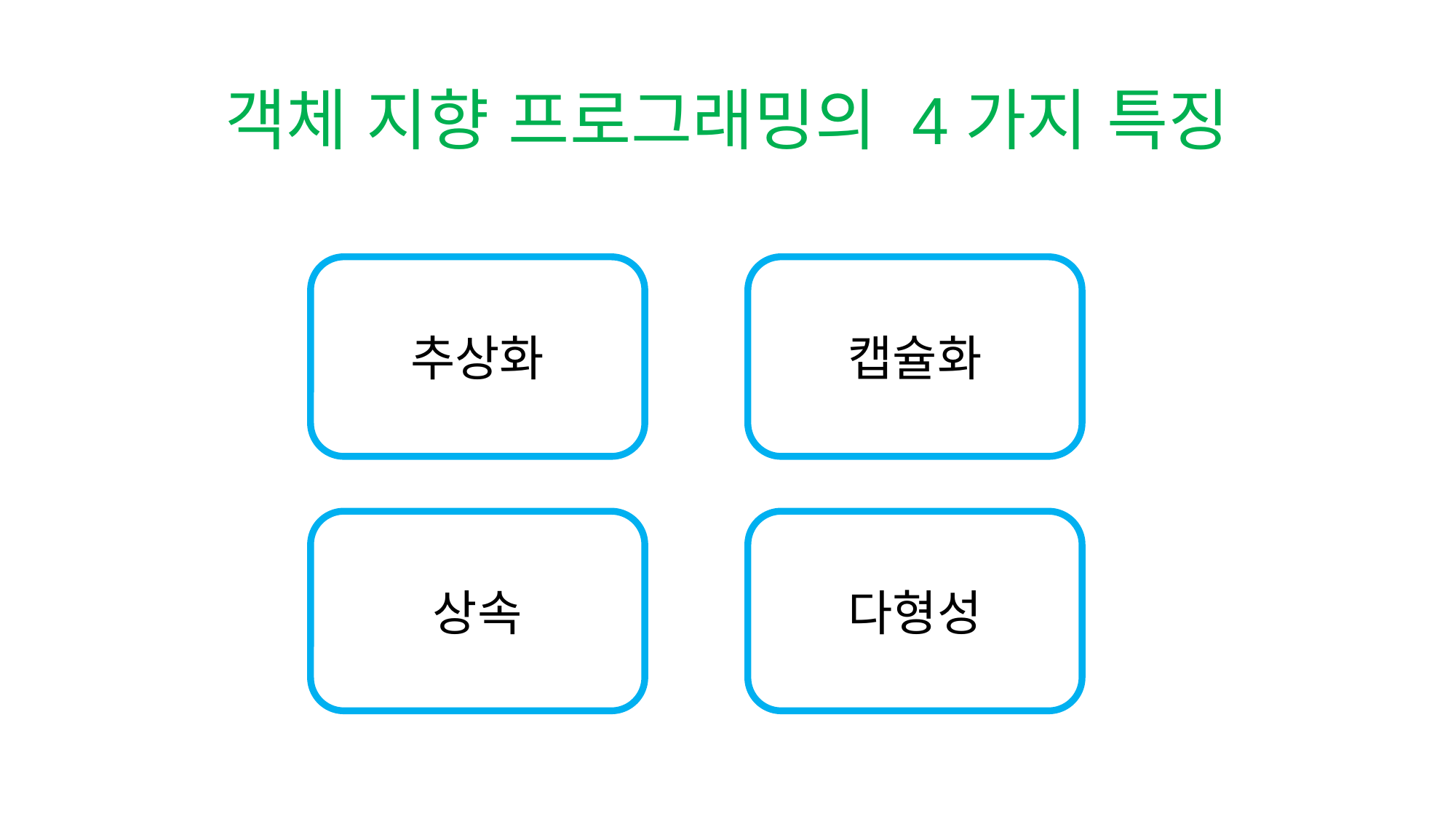

# 객체 지향 프로그래밍의 4가지 특징
추상화
캡슐화
상속
다형성